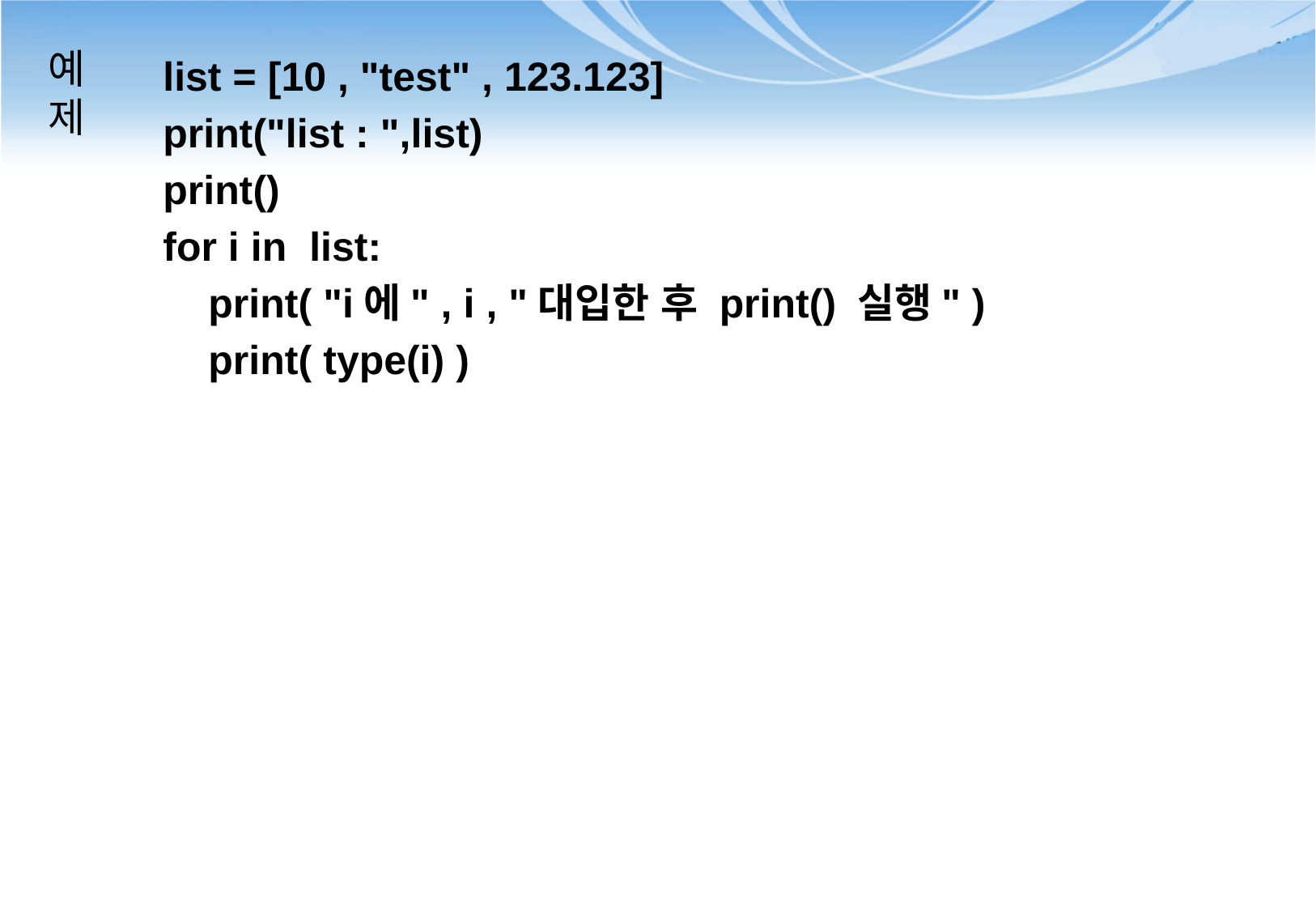

# 예 제
list = [10 , "test" , 123.123]
print("list : ",list)
print()
for i in  list:
    print( "i에" , i , "대입한 후 print() 실행" )
    print( type(i) )